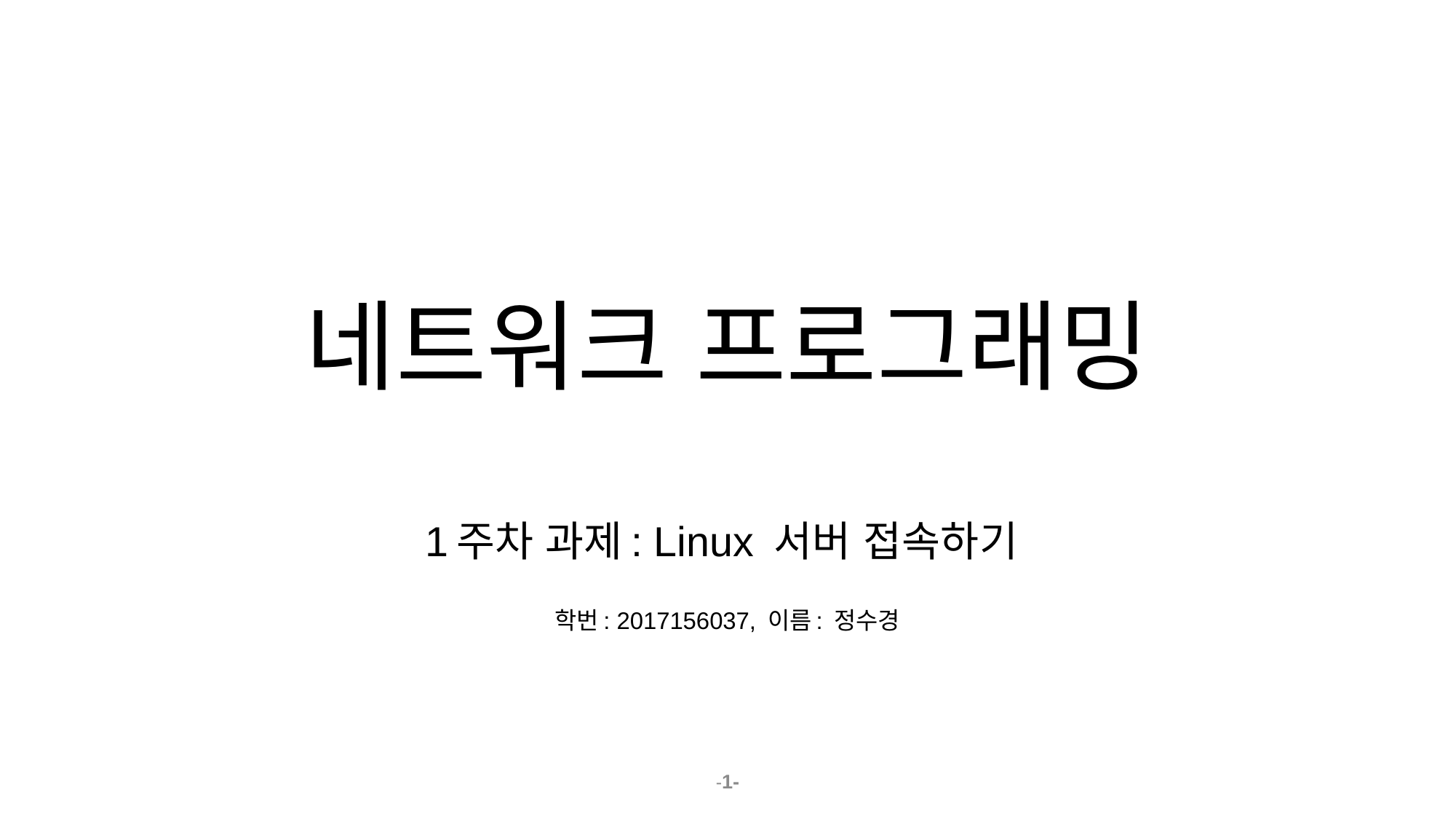

# 네트워크 프로그래밍
1주차 과제: Linux 서버 접속하기
학번: 2017156037, 이름: 정수경

-1-